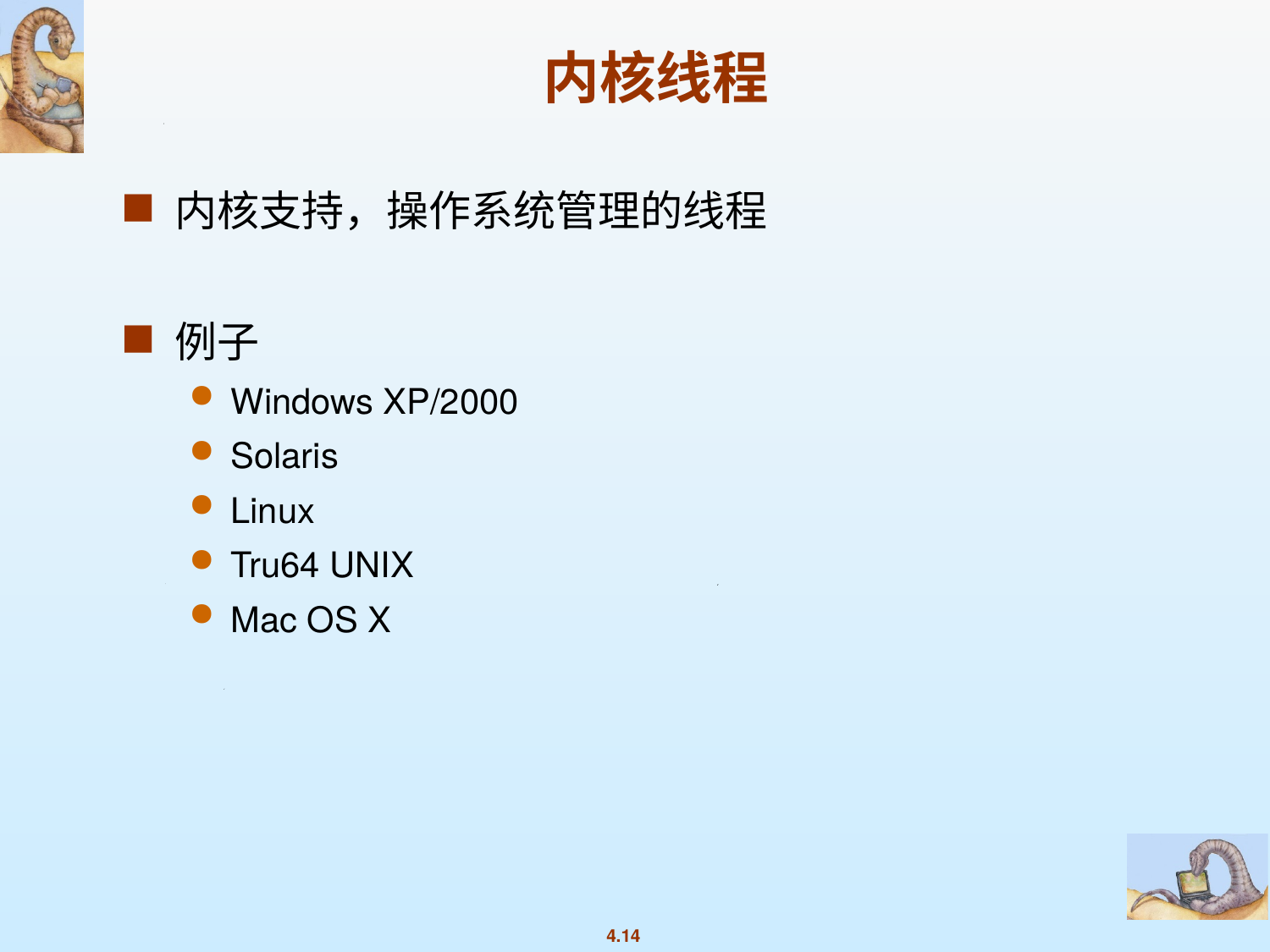

# 内核线程
内核支持，操作系统管理的线程

例子
Windows XP/2000
Solaris
Linux
Tru64 UNIX
Mac OS X